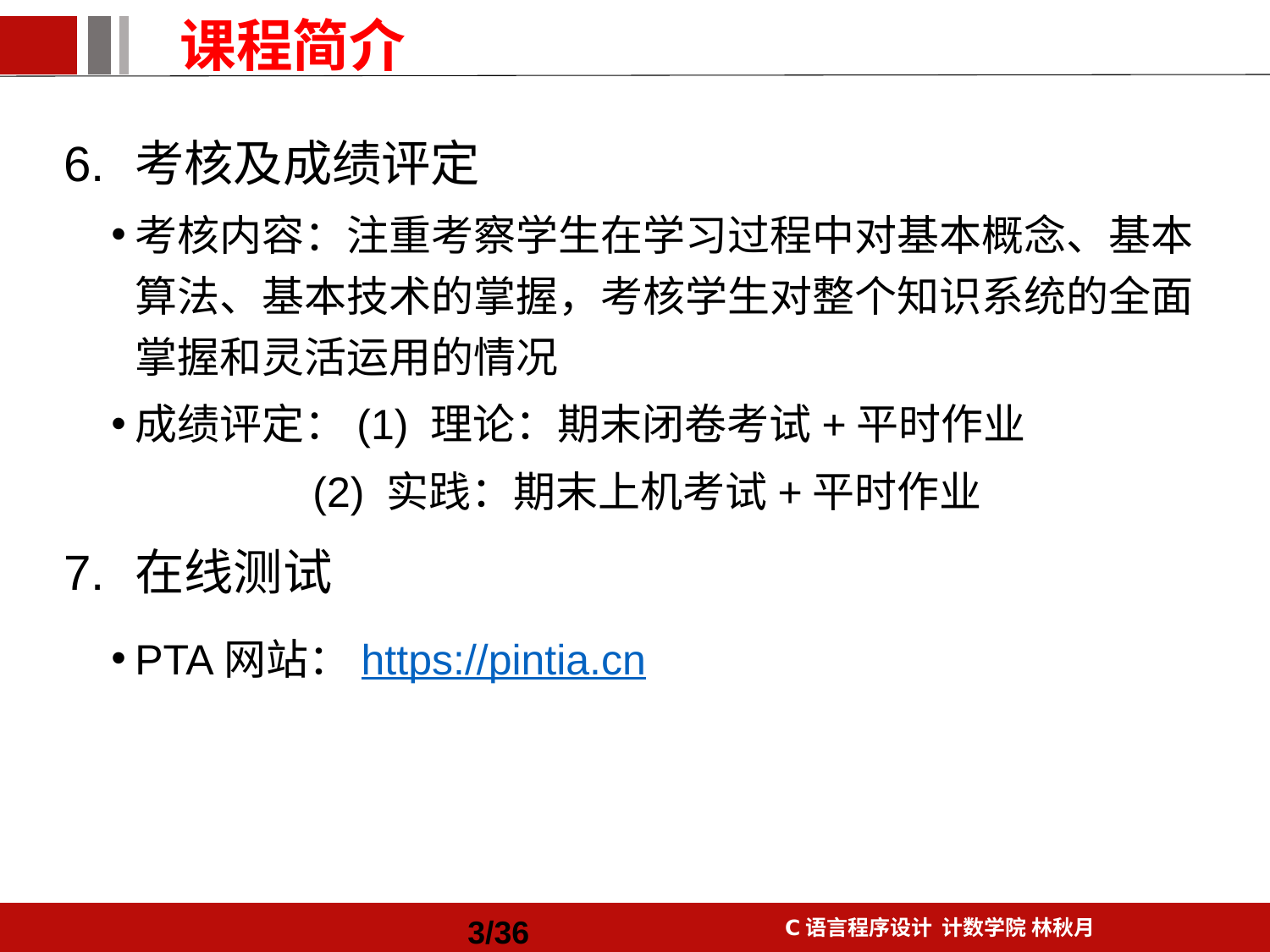

课程简介
考核及成绩评定
考核内容：注重考察学生在学习过程中对基本概念、基本算法、基本技术的掌握，考核学生对整个知识系统的全面掌握和灵活运用的情况
成绩评定：(1) 理论：期末闭卷考试+平时作业
                 (2) 实践：期末上机考试+平时作业
在线测试
PTA网站：https://pintia.cn